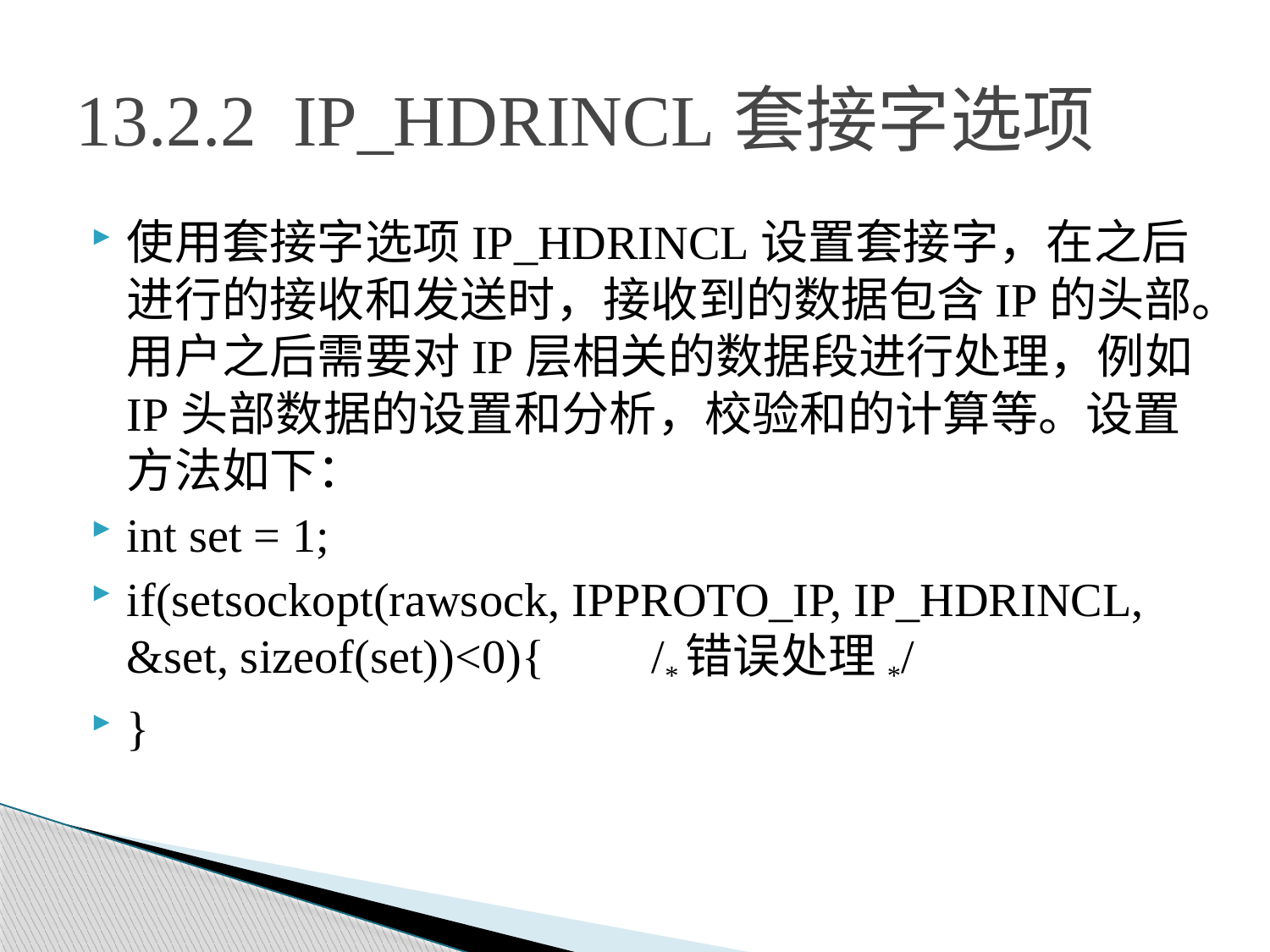

# 13.2.2  IP_HDRINCL套接字选项
使用套接字选项IP_HDRINCL设置套接字，在之后进行的接收和发送时，接收到的数据包含IP的头部。用户之后需要对IP层相关的数据段进行处理，例如IP头部数据的设置和分析，校验和的计算等。设置方法如下：
int set = 1;
if(setsockopt(rawsock, IPPROTO_IP, IP_HDRINCL, &set, sizeof(set))<0){         /*错误处理*/
}